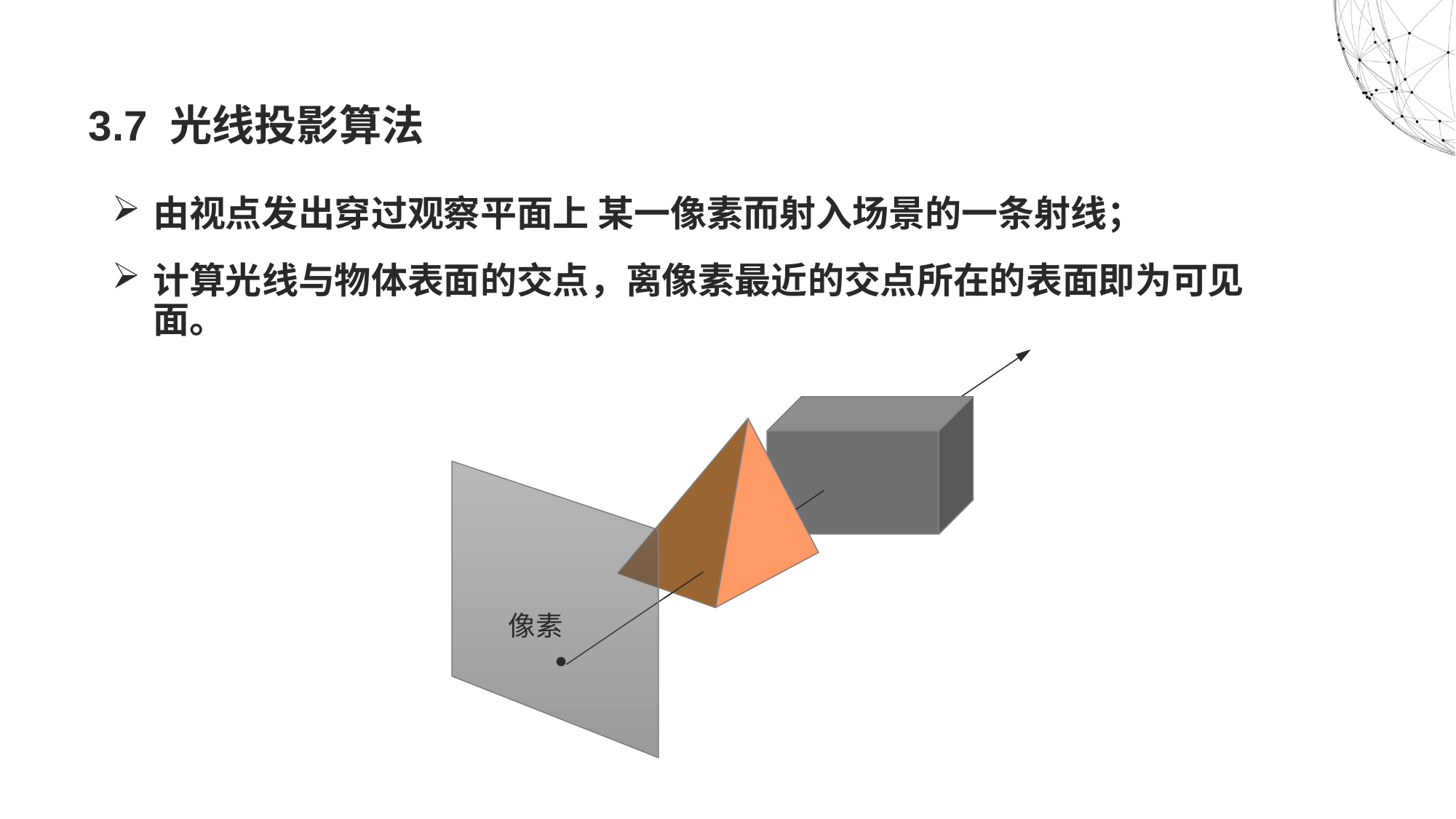

# 3.7 光线投影算法
由视点发出穿过观察平面上 某一像素而射入场景的一条射线；
计算光线与物体表面的交点，离像素最近的交点所在的表面即为可见面。

像素
•